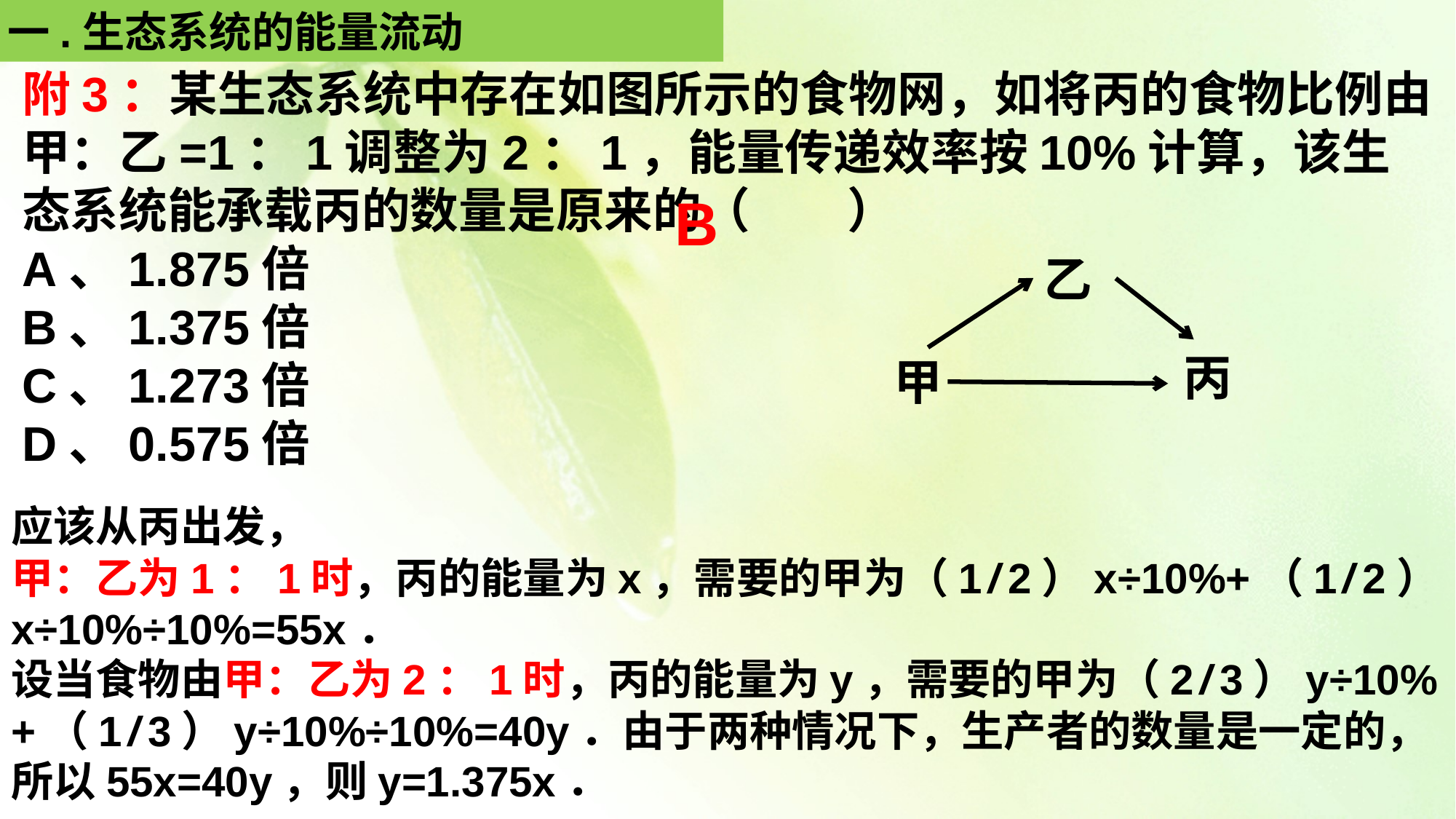

一.生态系统的能量流动
附3：某生态系统中存在如图所示的食物网，如将丙的食物比例由甲：乙=1：1调整为2：1，能量传递效率按10%计算，该生态系统能承载丙的数量是原来的（　　）
A、1.875倍
B、1.375倍
C、1.273倍
D、0.575倍
B
乙
丙
甲
应该从丙出发，
甲：乙为1：1时，丙的能量为x，需要的甲为（1/2）x÷10%+（1/2）x÷10%÷10%=55x．
设当食物由甲：乙为2：1时，丙的能量为y，需要的甲为（2/3）y÷10%+（1/3）y÷10%÷10%=40y．由于两种情况下，生产者的数量是一定的，所以55x=40y，则y=1.375x．